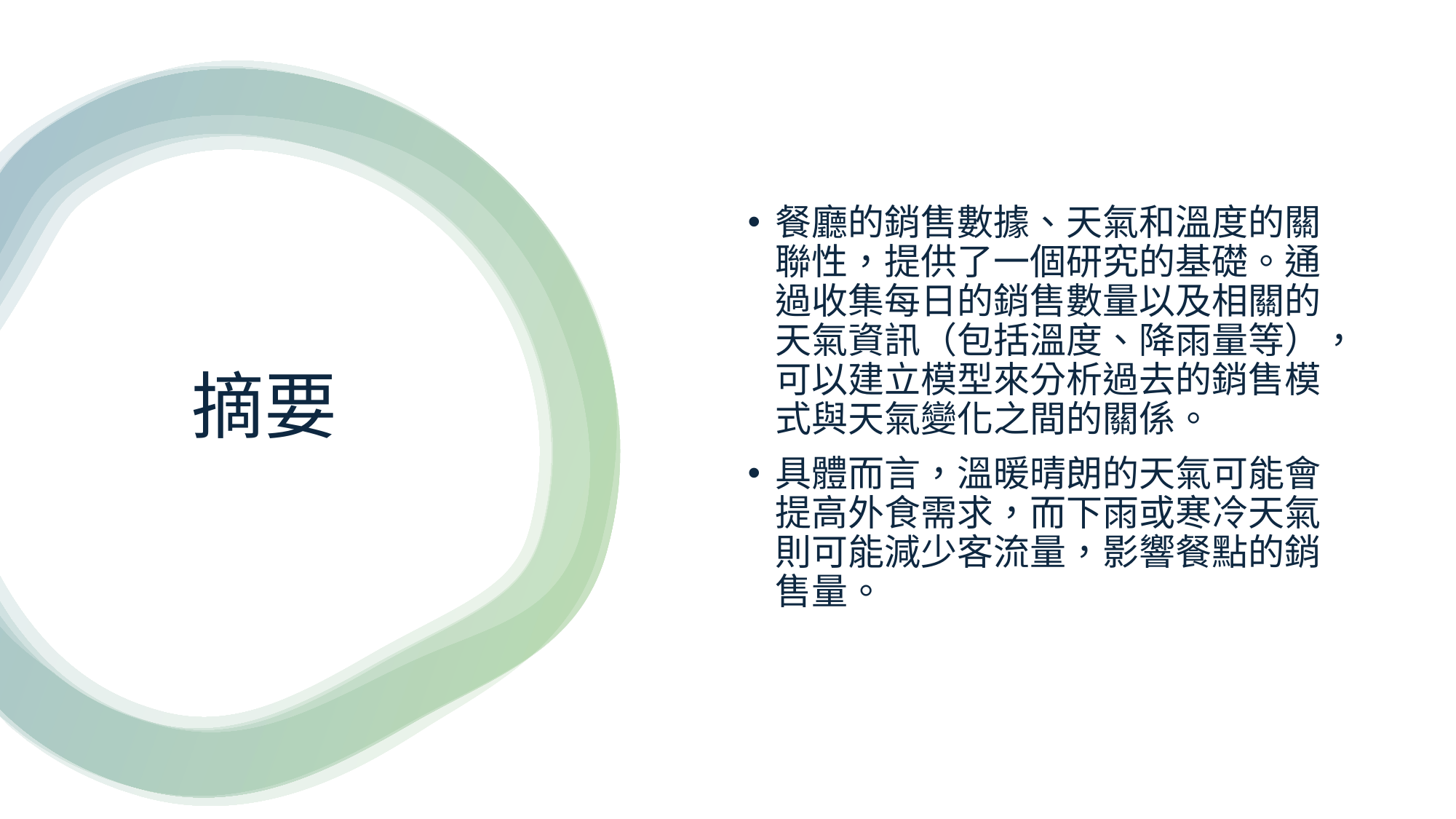

餐廳的銷售數據、天氣和溫度的關聯性，提供了一個研究的基礎。通過收集每日的銷售數量以及相關的天氣資訊（包括溫度、降雨量等），可以建立模型來分析過去的銷售模式與天氣變化之間的關係。
具體而言，溫暖晴朗的天氣可能會提高外食需求，而下雨或寒冷天氣則可能減少客流量，影響餐點的銷售量。
# 摘要